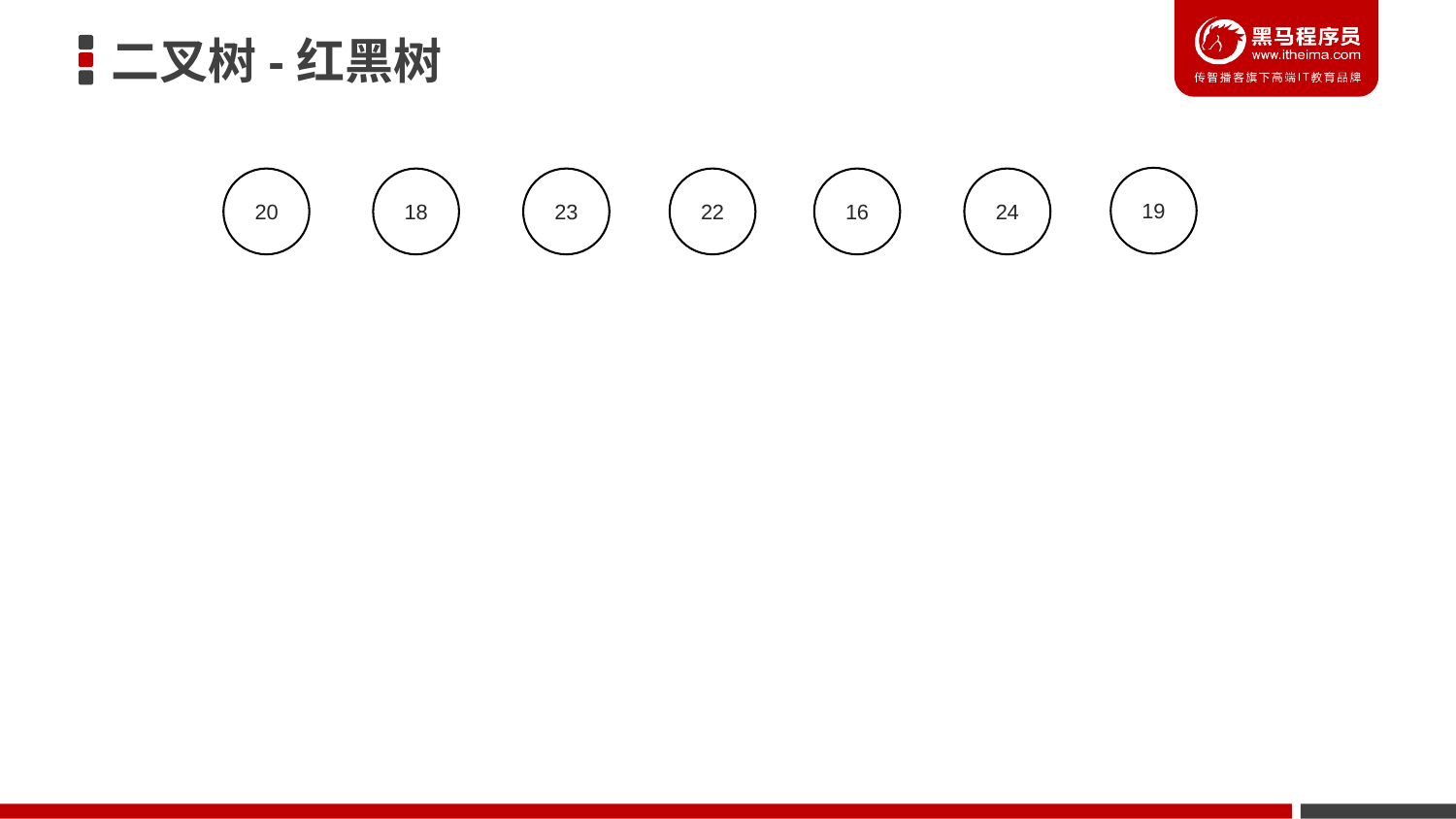

二叉树-红黑树
19
20
18
23
22
16
24